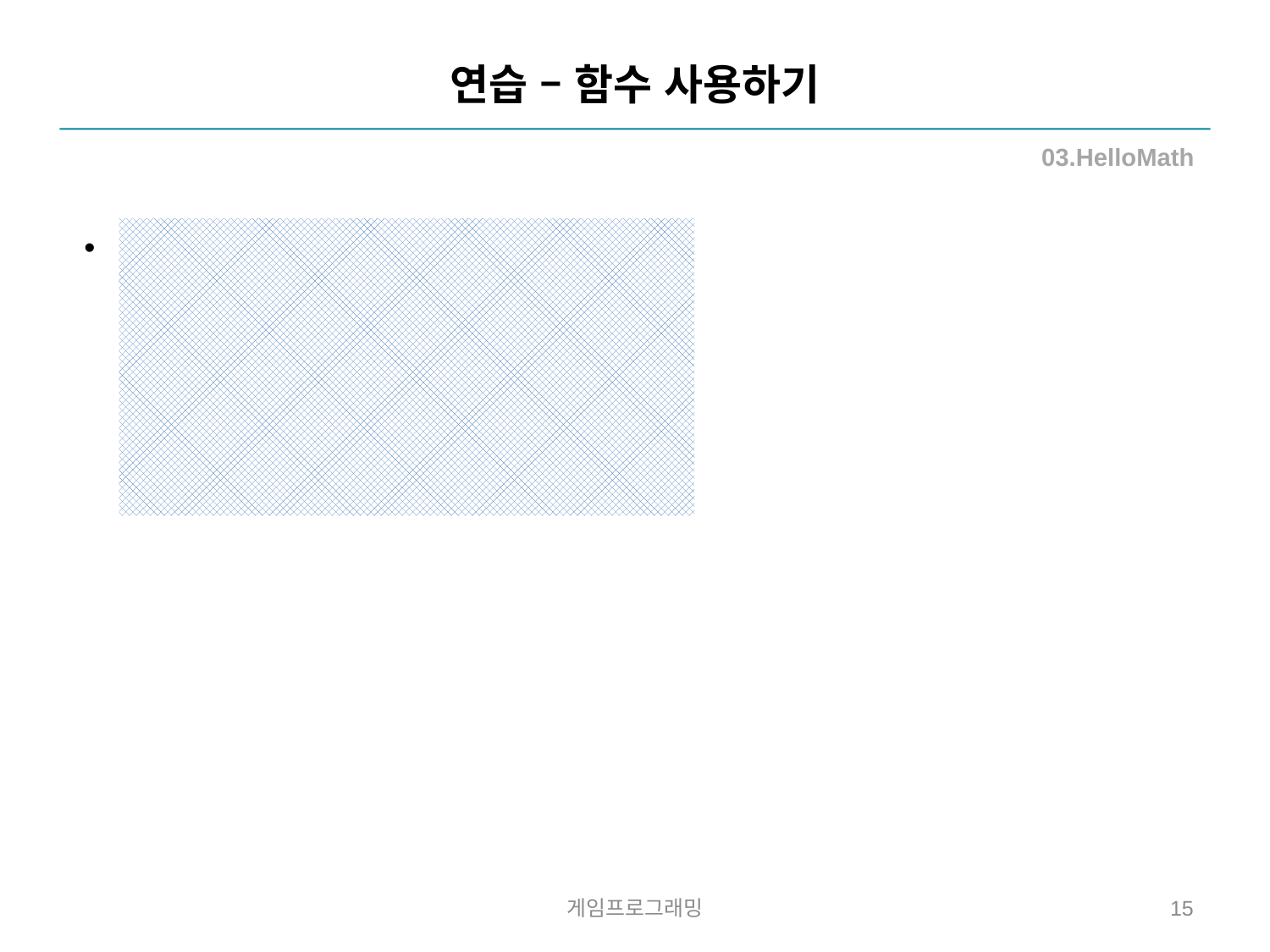

# 연습 – 함수 사용하기
03.HelloMath
sin(45º)의 값을 출력해 보세요

#include "stdafx.h“
#define _USE_MATH_DEFINES
#include <math.h>

int _tmain(int argc, _TCHAR* argv[])
{
  printf("sin(%d) = %f\n", 45, sin(M_PI/4));
  return 0;
}
게임프로그래밍
15